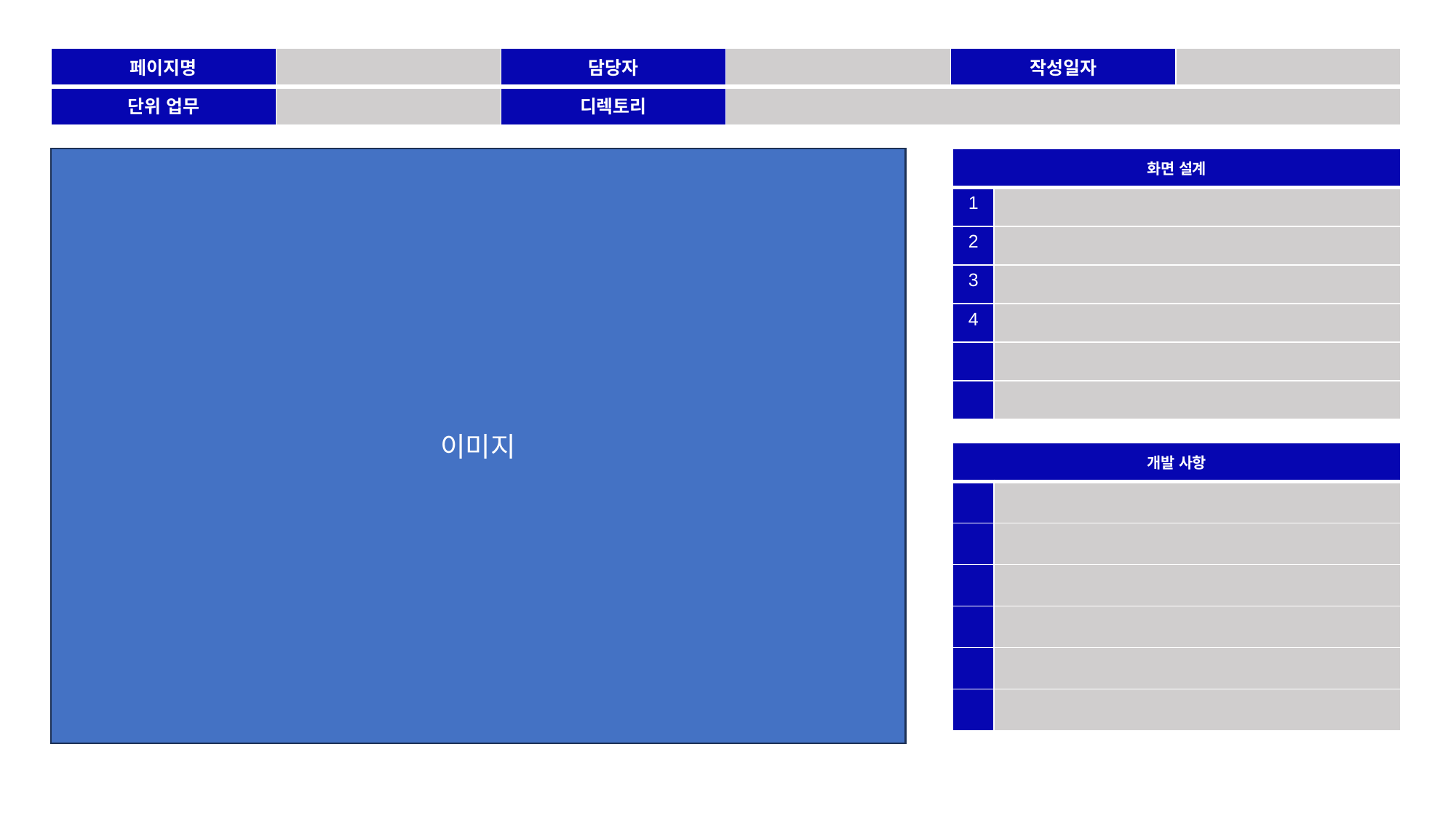

| 페이지명 |  | 담당자 |  | 작성일자 |  |
| --- | --- | --- | --- | --- | --- |
| 단위 업무 |  | 디렉토리 |  |  |  |
| 화면 설계 |  |
| --- | --- |
| 1 |  |
| 2 |  |
| 3 |  |
| 4 |  |
|  |  |
|  |  |
이미지
| 개발 사항 |  |
| --- | --- |
|  |  |
|  |  |
|  |  |
|  |  |
|  |  |
|  |  |